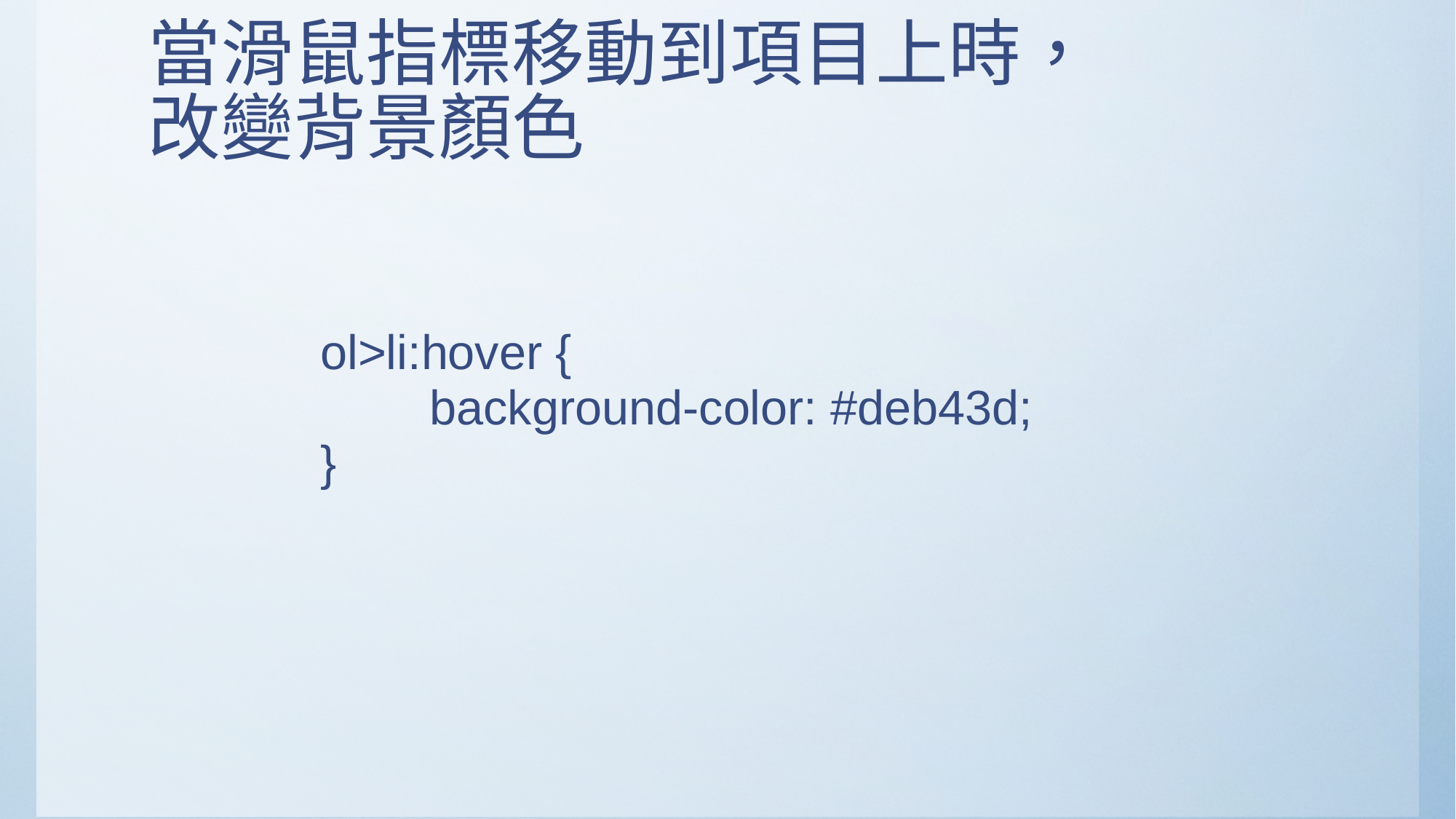

# 當滑鼠指標移動到項目上時， 改變背景顏色
ol>li:hover {
	background-color: #deb43d;
}